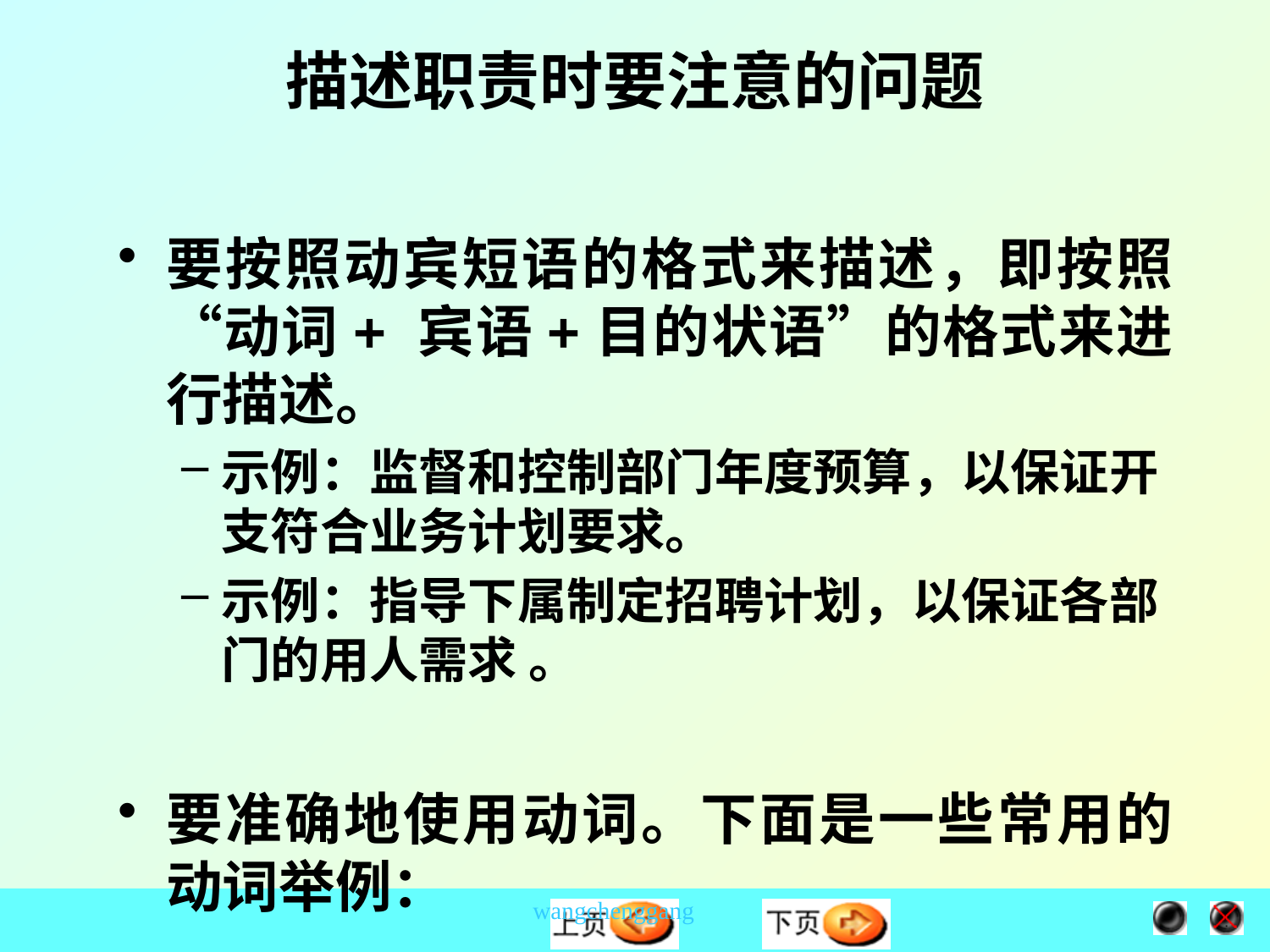

# 描述职责时要注意的问题
要按照动宾短语的格式来描述，即按照“动词+ 宾语+目的状语”的格式来进行描述。
示例：监督和控制部门年度预算，以保证开支符合业务计划要求。
示例：指导下属制定招聘计划，以保证各部门的用人需求 。

要准确地使用动词。下面是一些常用的动词举例：
wangchenggang